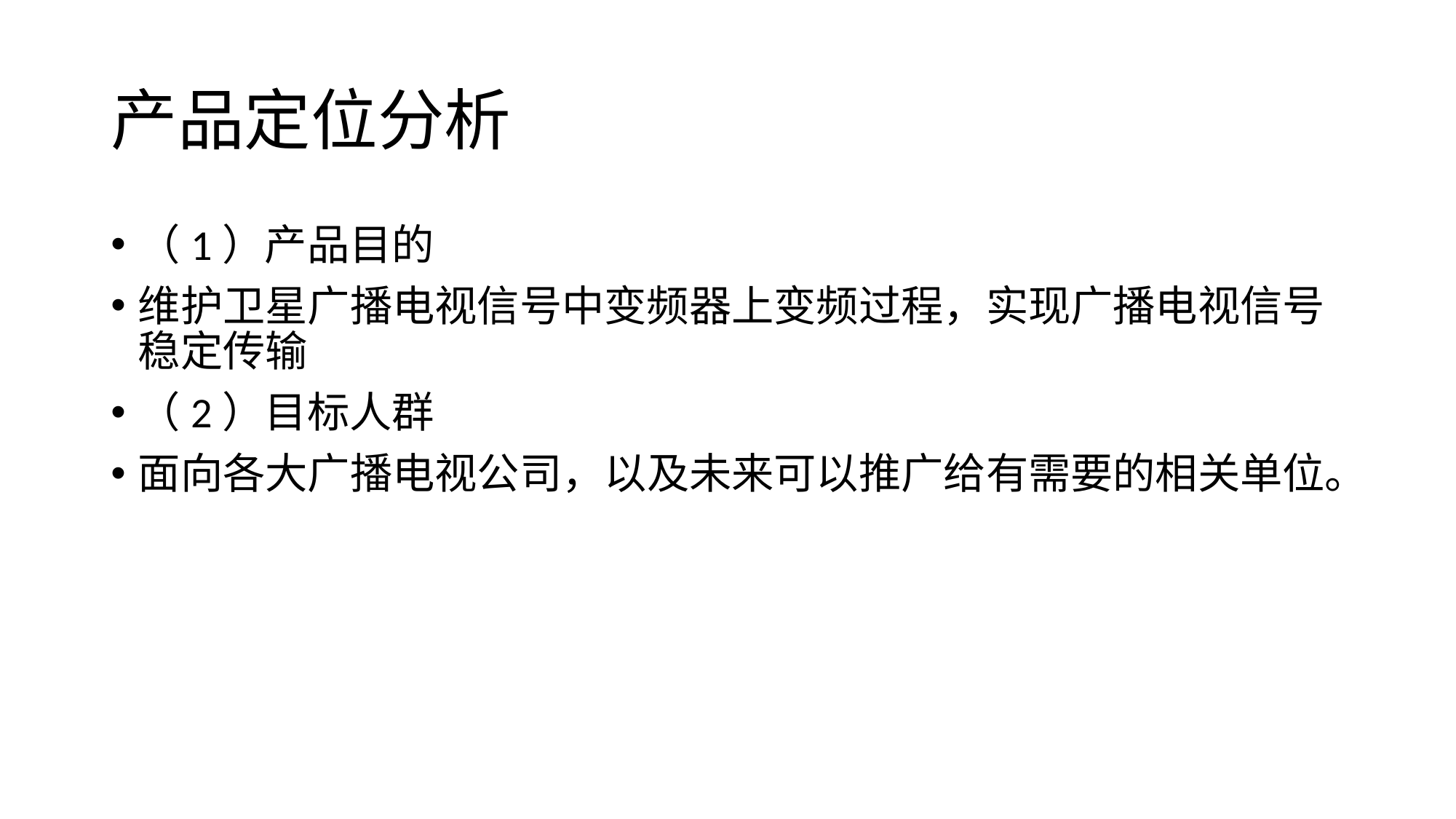

# 产品定位分析
（1）产品目的
维护卫星广播电视信号中变频器上变频过程，实现广播电视信号稳定传输
（2）目标人群
面向各大广播电视公司，以及未来可以推广给有需要的相关单位。